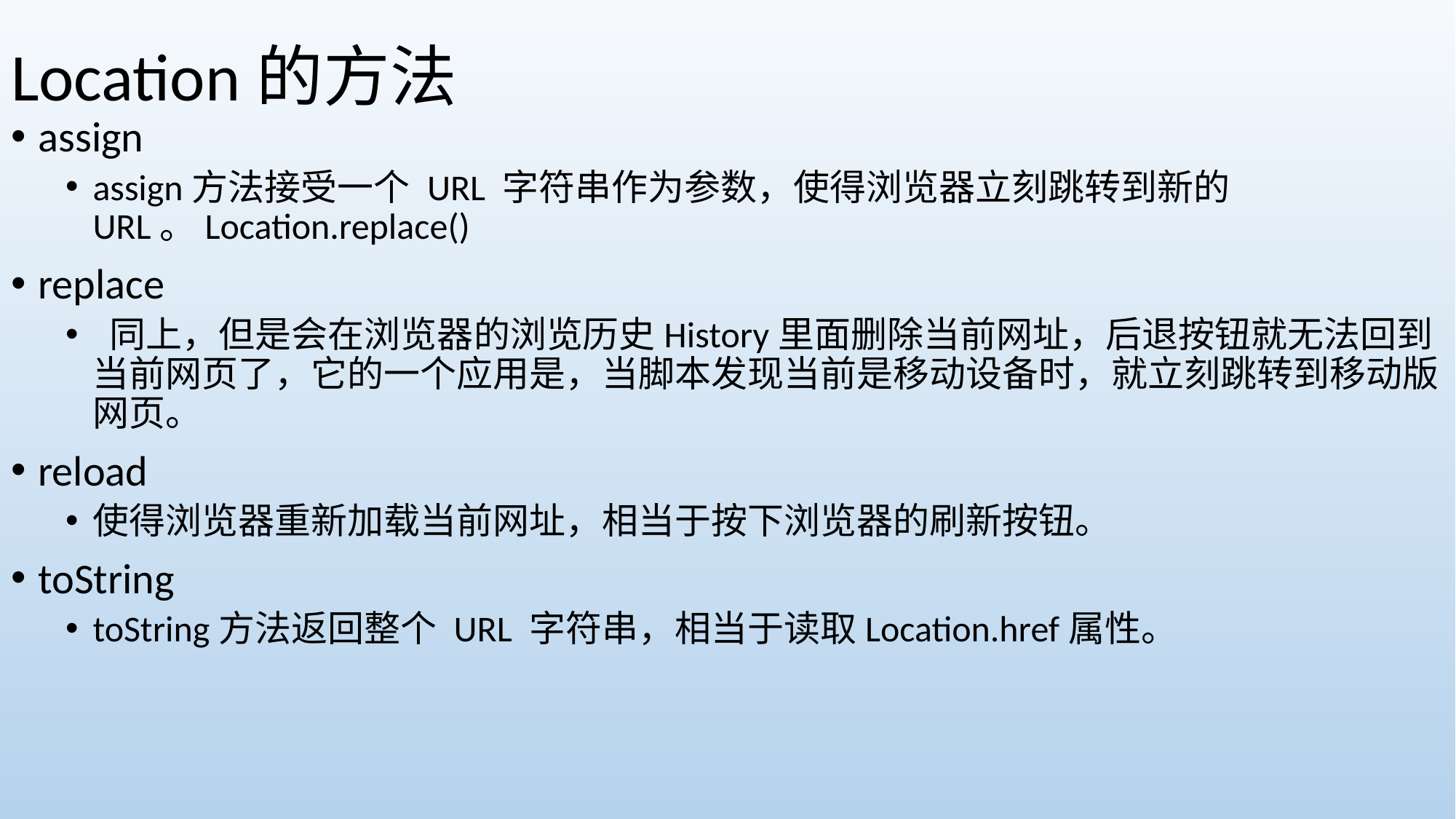

# Location的方法
assign
assign方法接受一个 URL 字符串作为参数，使得浏览器立刻跳转到新的 URL。Location.replace()
replace
 同上，但是会在浏览器的浏览历史History里面删除当前网址，后退按钮就无法回到当前网页了，它的一个应用是，当脚本发现当前是移动设备时，就立刻跳转到移动版网页。
reload
使得浏览器重新加载当前网址，相当于按下浏览器的刷新按钮。
toString
toString方法返回整个 URL 字符串，相当于读取Location.href属性。